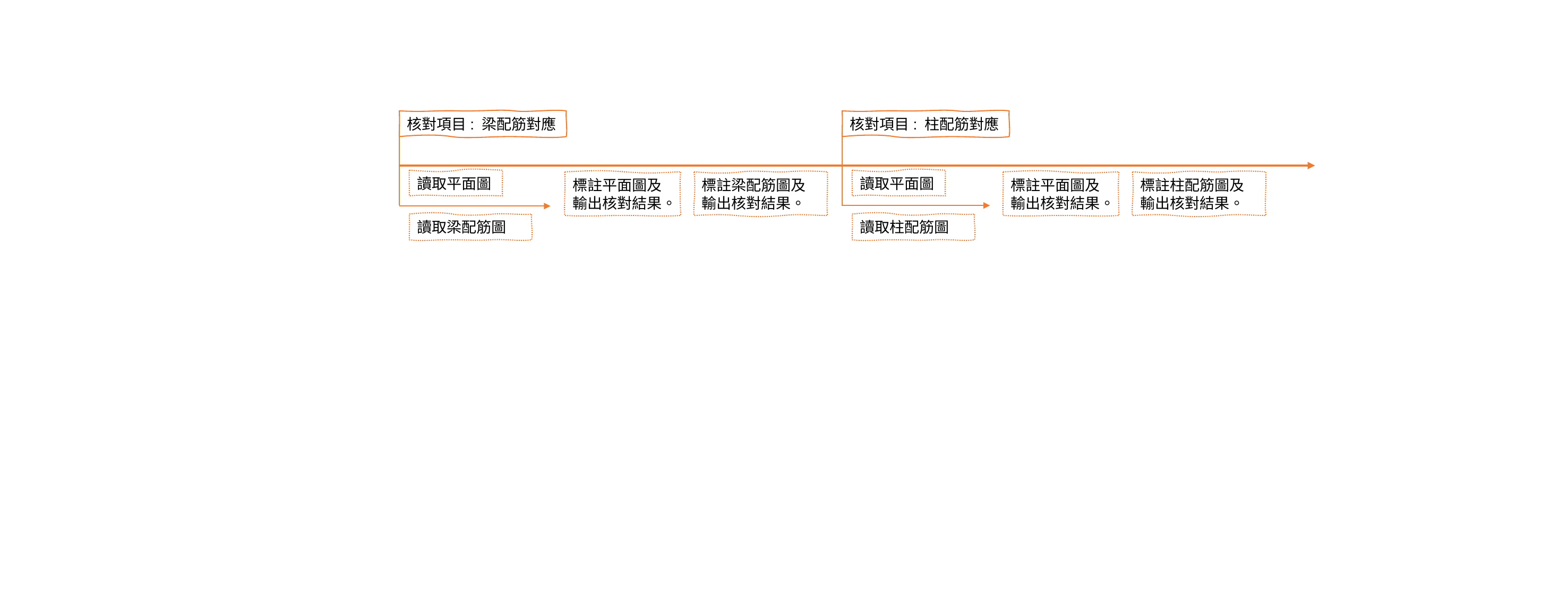

核對項目: 梁配筋對應
核對項目: 柱配筋對應
讀取平面圖
讀取平面圖
標註平面圖及
輸出核對結果。
標註梁配筋圖及
輸出核對結果。
標註平面圖及
輸出核對結果。
標註柱配筋圖及
輸出核對結果。
讀取梁配筋圖
讀取柱配筋圖